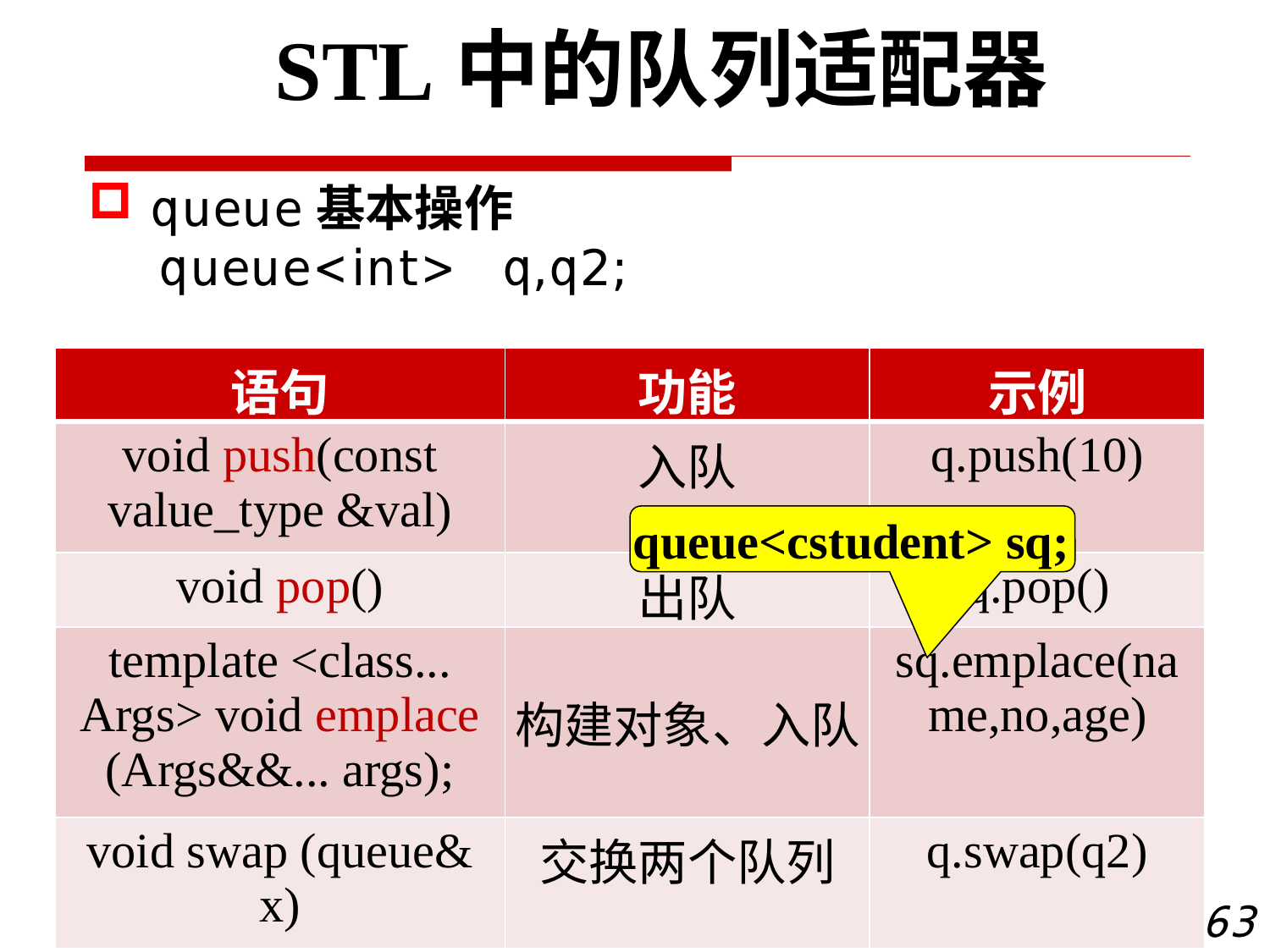

STL中的队列适配器
queue基本操作
     queue<int>   q,q2;
| 语句 | 功能 | 示例 |
| --- | --- | --- |
| void push(const value\_type &val) | 入队 | q.push(10) |
| void pop() | 出队 | q.pop() |
| template <class... Args> void emplace (Args&&... args); | 构建对象、入队 | sq.emplace(name,no,age) |
| void swap (queue& x) | 交换两个队列 | q.swap(q2) |
queue<cstudent> sq;
63